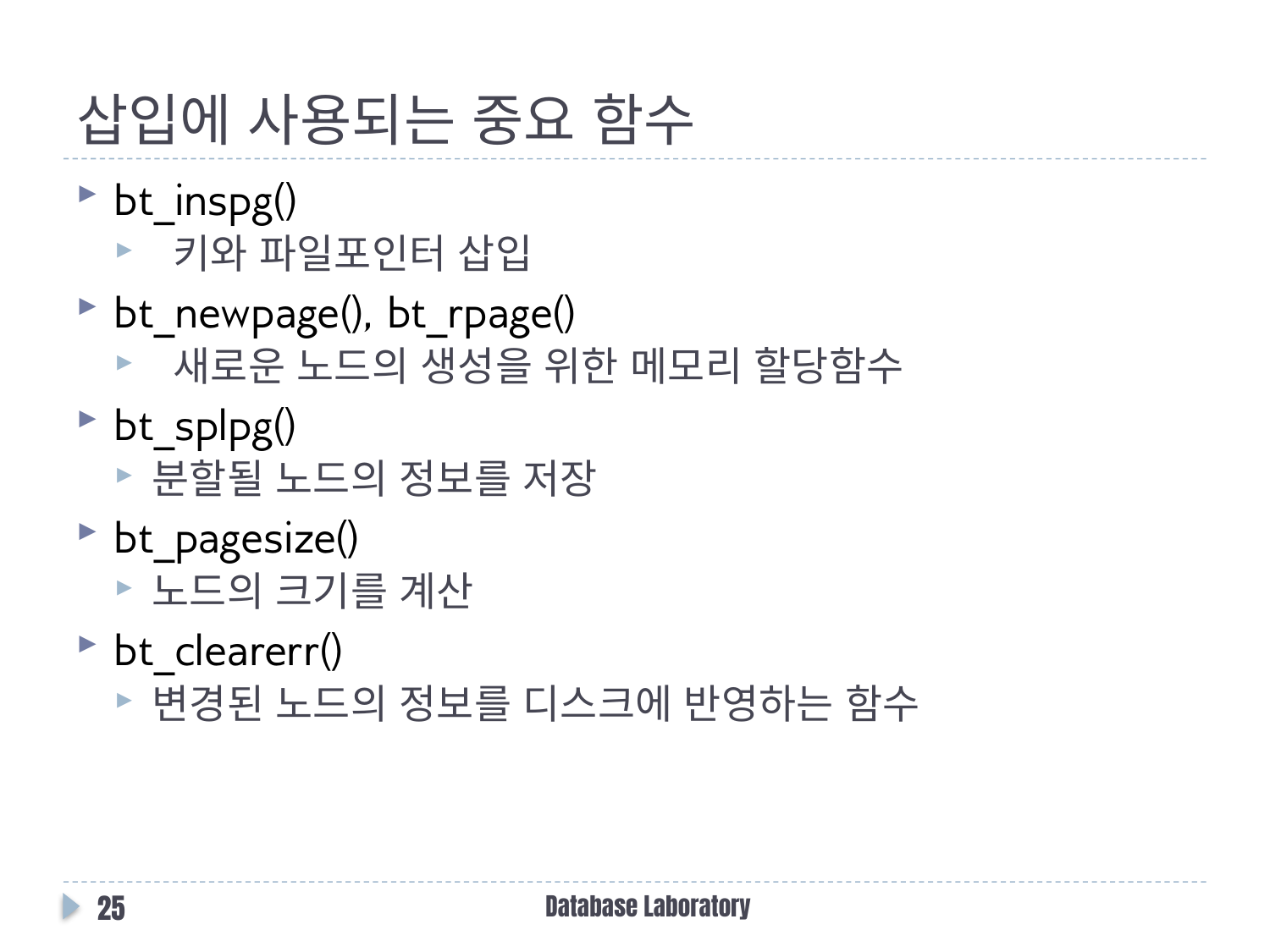

# 삽입에 사용되는 중요 함수
bt_inspg()
 키와 파일포인터 삽입
bt_newpage(), bt_rpage()
 새로운 노드의 생성을 위한 메모리 할당함수
bt_splpg()
분할될 노드의 정보를 저장
bt_pagesize()
노드의 크기를 계산
bt_clearerr()
변경된 노드의 정보를 디스크에 반영하는 함수